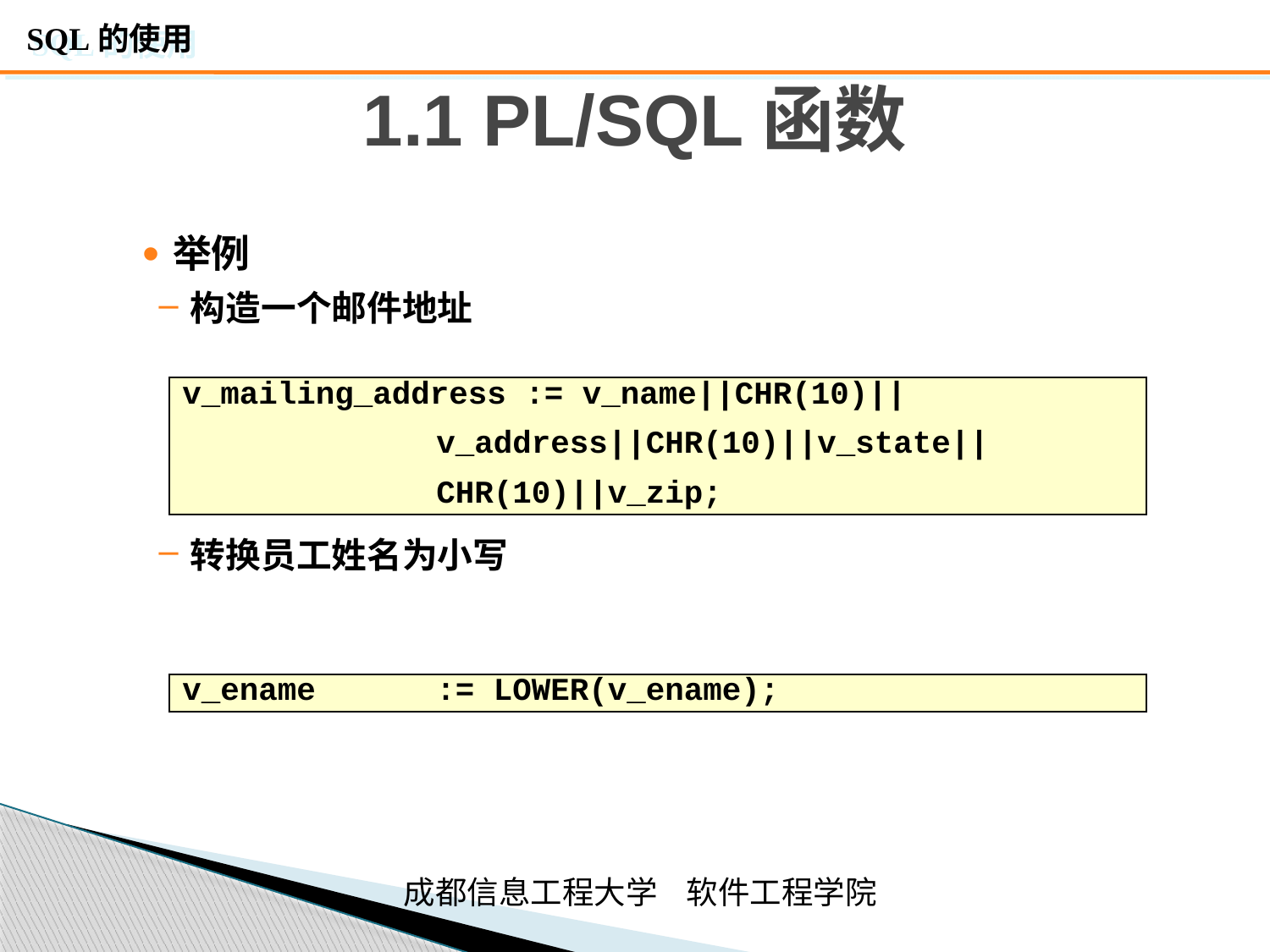

# 1.1 PL/SQL函数
举例
构造一个邮件地址

转换员工姓名为小写
v_mailing_address := v_name||CHR(10)||
									v_address||CHR(10)||v_state||
									CHR(10)||v_zip;
v_ename	:= LOWER(v_ename);